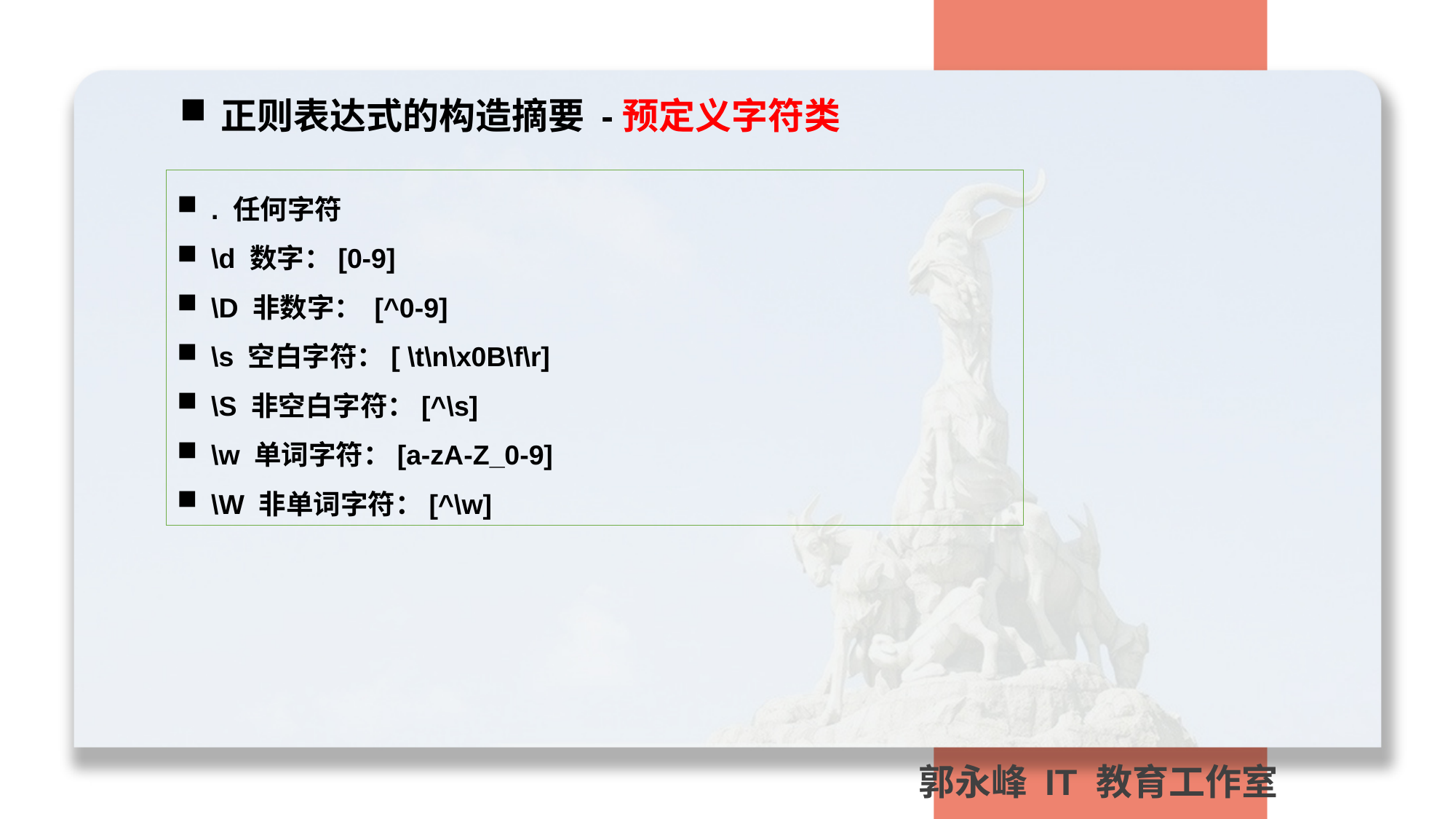

正则表达式的构造摘要 -预定义字符类
. 任何字符
\d 数字：[0-9]
\D 非数字： [^0-9]
\s 空白字符：[ \t\n\x0B\f\r]
\S 非空白字符：[^\s]
\w 单词字符：[a-zA-Z_0-9]
\W 非单词字符：[^\w]